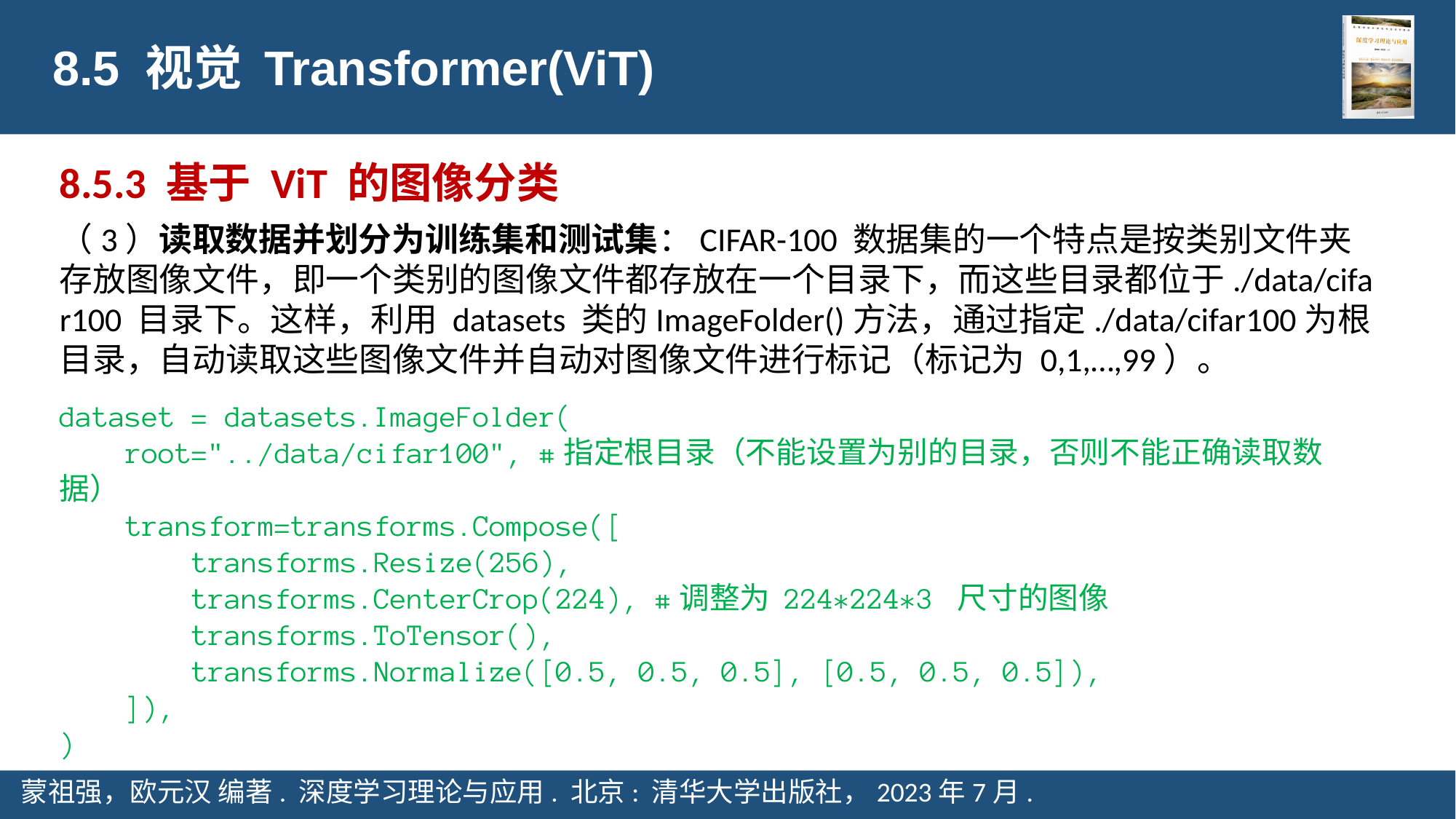

8.5 视觉 Transformer(ViT)
8.5.3 基于 ViT 的图像分类
（3）读取数据并划分为训练集和测试集：CIFAR-100 数据集的一个特点是按类别文件夹存放图像文件，即一个类别的图像文件都存放在一个目录下，而这些目录都位于./data/cifar100 目录下。这样，利用 datasets 类的ImageFolder()方法，通过指定./data/cifar100为根目录，自动读取这些图像文件并自动对图像文件进行标记（标记为 0,1,…,99）。
dataset = datasets.ImageFolder(
    root="../data/cifar100", #指定根目录（不能设置为别的目录，否则不能正确读取数据）
    transform=transforms.Compose([
        transforms.Resize(256),
        transforms.CenterCrop(224), #调整为 224*224*3 尺寸的图像
        transforms.ToTensor(),
        transforms.Normalize([0.5, 0.5, 0.5], [0.5, 0.5, 0.5]),
    ]),
)